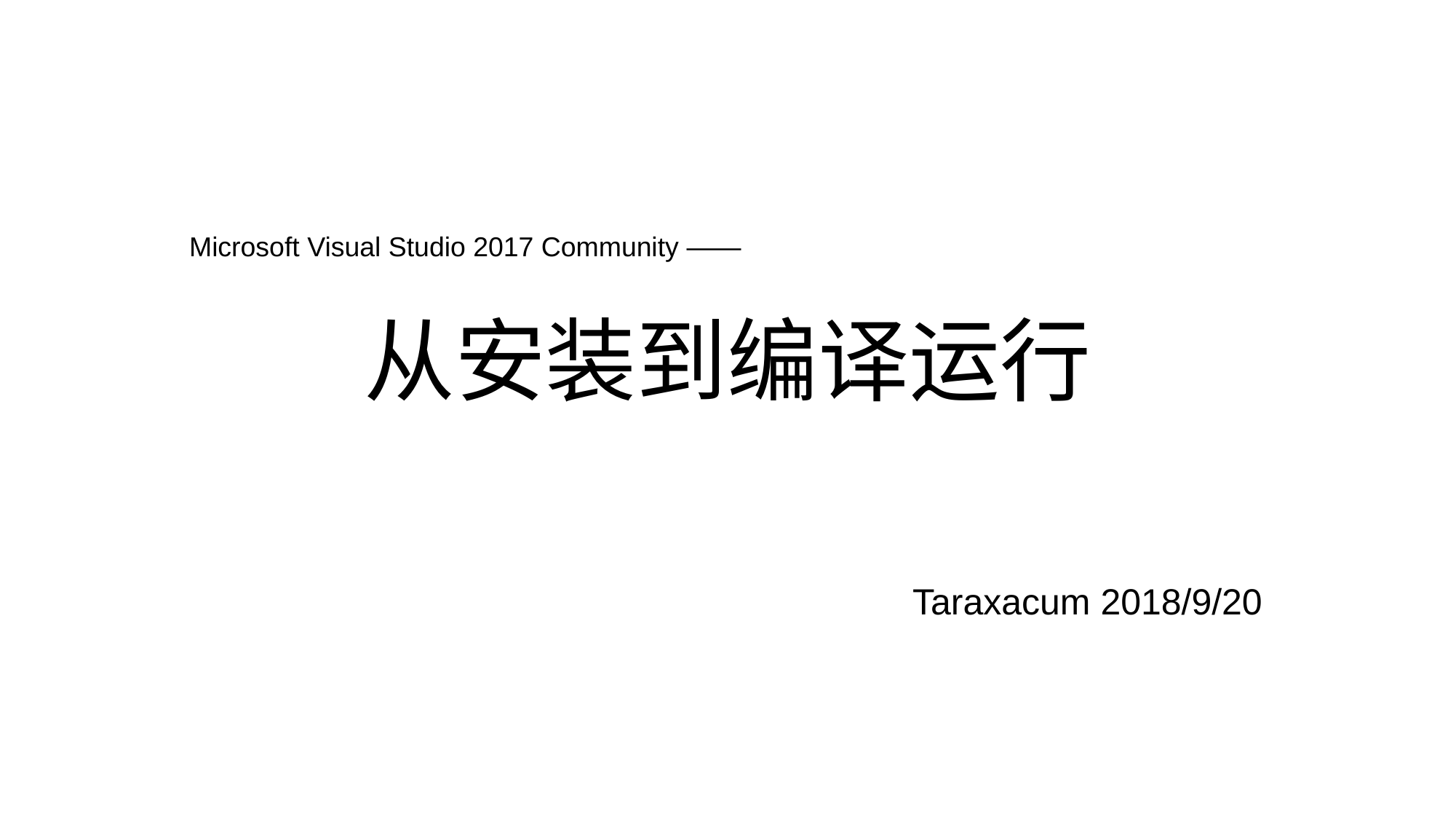

# 从安装到编译运行
Microsoft Visual Studio 2017 Community ——
Taraxacum 2018/9/20